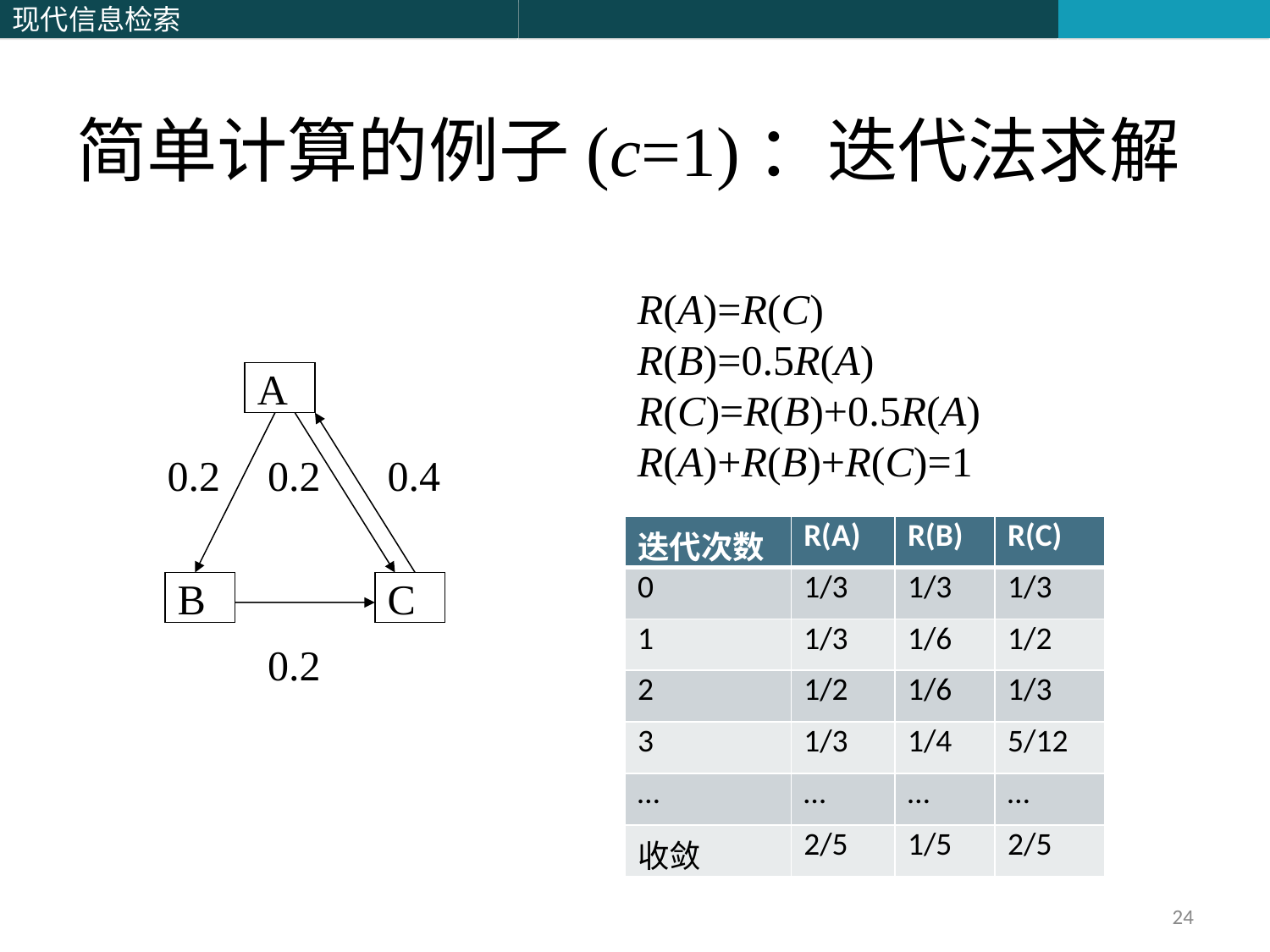

# 简单计算的例子(c=1)：迭代法求解
R(A)=R(C)
R(B)=0.5R(A)
R(C)=R(B)+0.5R(A)
R(A)+R(B)+R(C)=1

0.4
A

0.2
0.2
0.4
| 迭代次数 | R(A) | R(B) | R(C) |
| --- | --- | --- | --- |
| 0 | 1/3 | 1/3 | 1/3 |
| 1 | 1/3 | 1/6 | 1/2 |
| 2 | 1/2 | 1/6 | 1/3 |
| 3 | 1/3 | 1/4 | 5/12 |
| … | … | … | … |
| 收敛 | 2/5 | 1/5 | 2/5 |
B
C

0.2
0.2
0.4
24